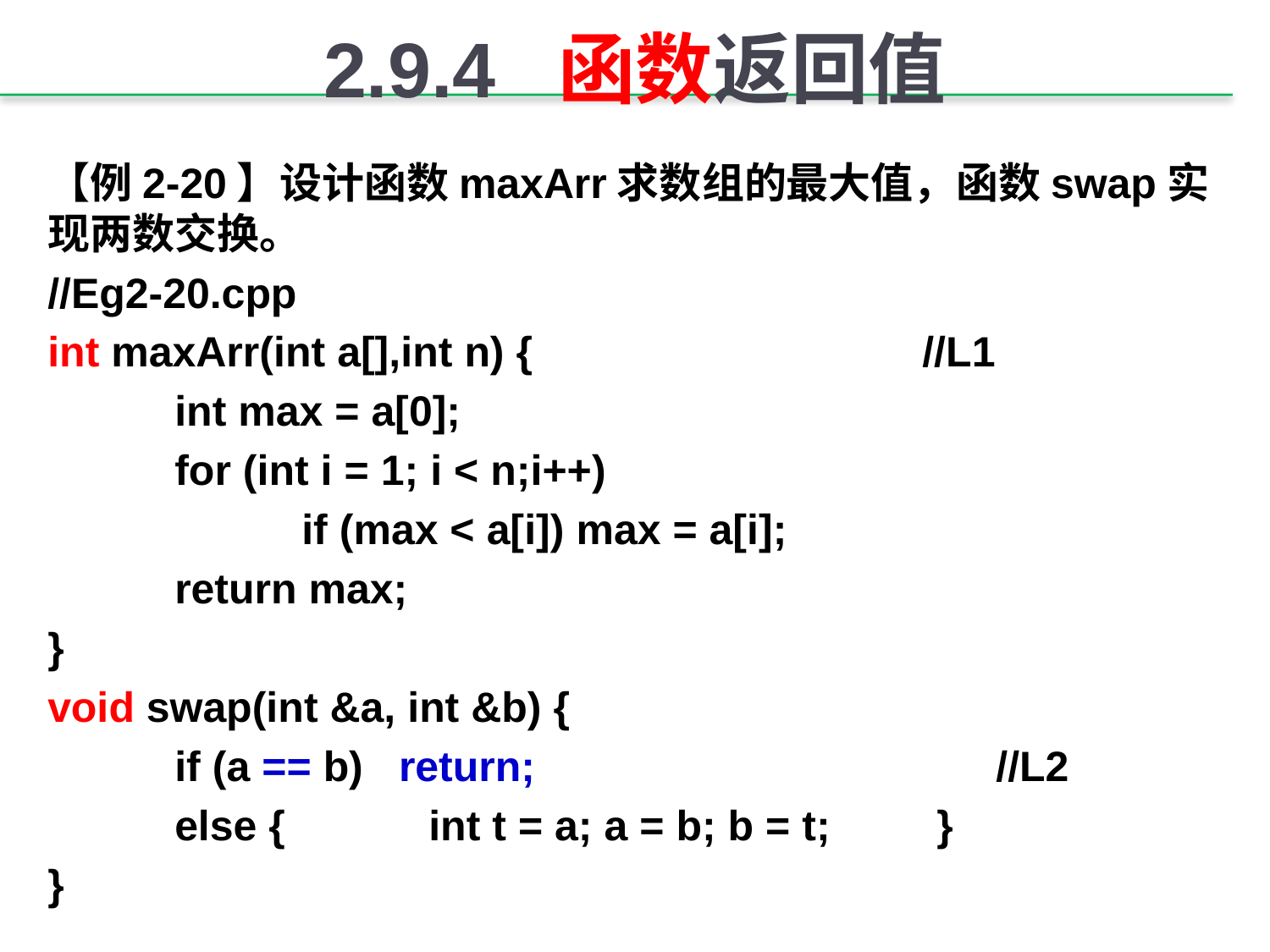

# 2.9.4  函数返回值
【例2-20】设计函数maxArr求数组的最大值，函数swap实现两数交换。
//Eg2-20.cpp
int maxArr(int a[],int n) {                                 //L1
	int max = a[0];
	for (int i = 1; i < n;i++)
		if (max < a[i]) max = a[i];
	return max;
}
void swap(int &a, int &b) {
	if (a == b)   return;                                       //L2
	else {		int t = a; a = b; b = t;	}
}